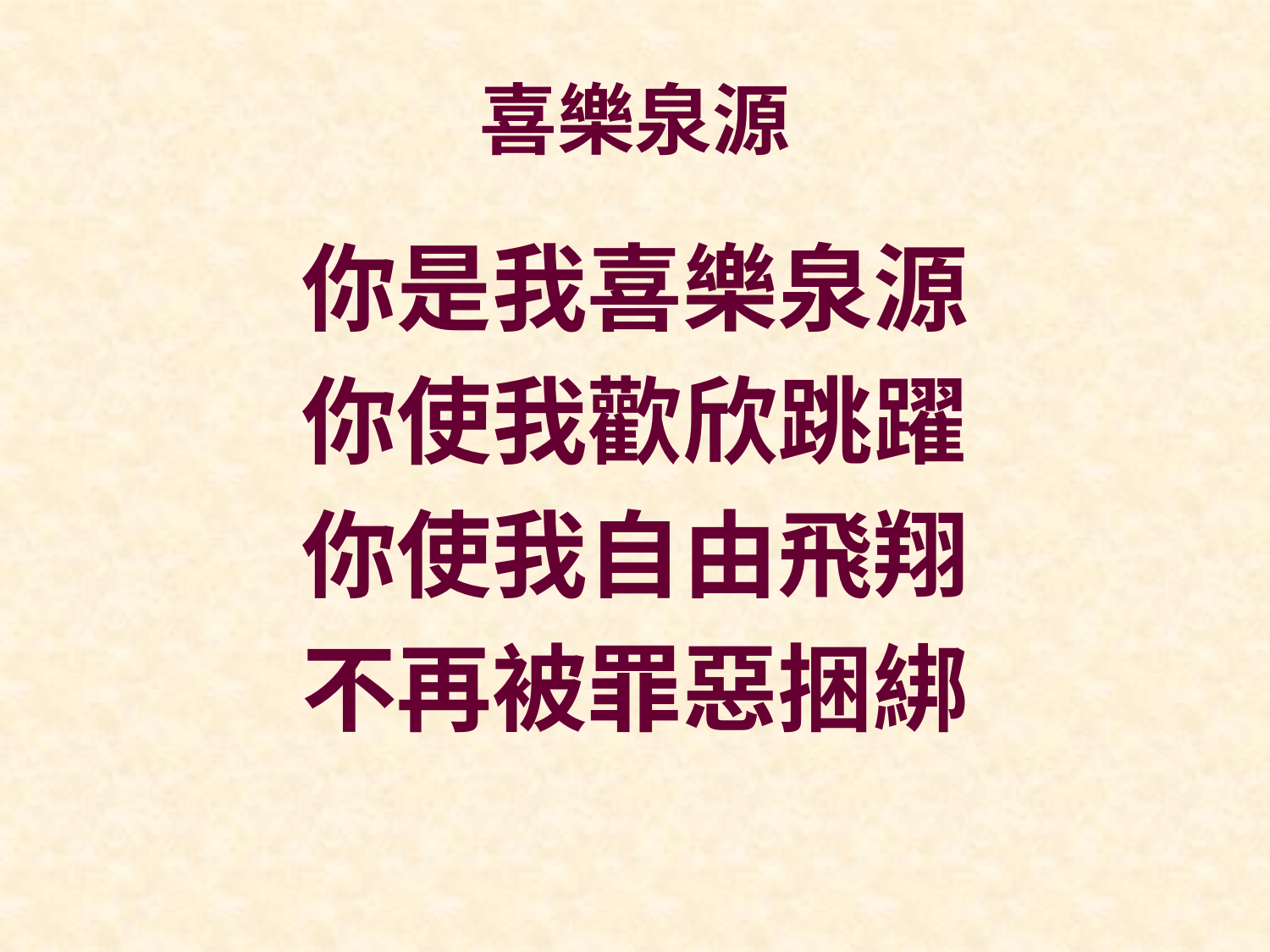

# 喜樂泉源
你是我喜樂泉源
你使我歡欣跳躍
你使我自由飛翔
不再被罪惡捆綁